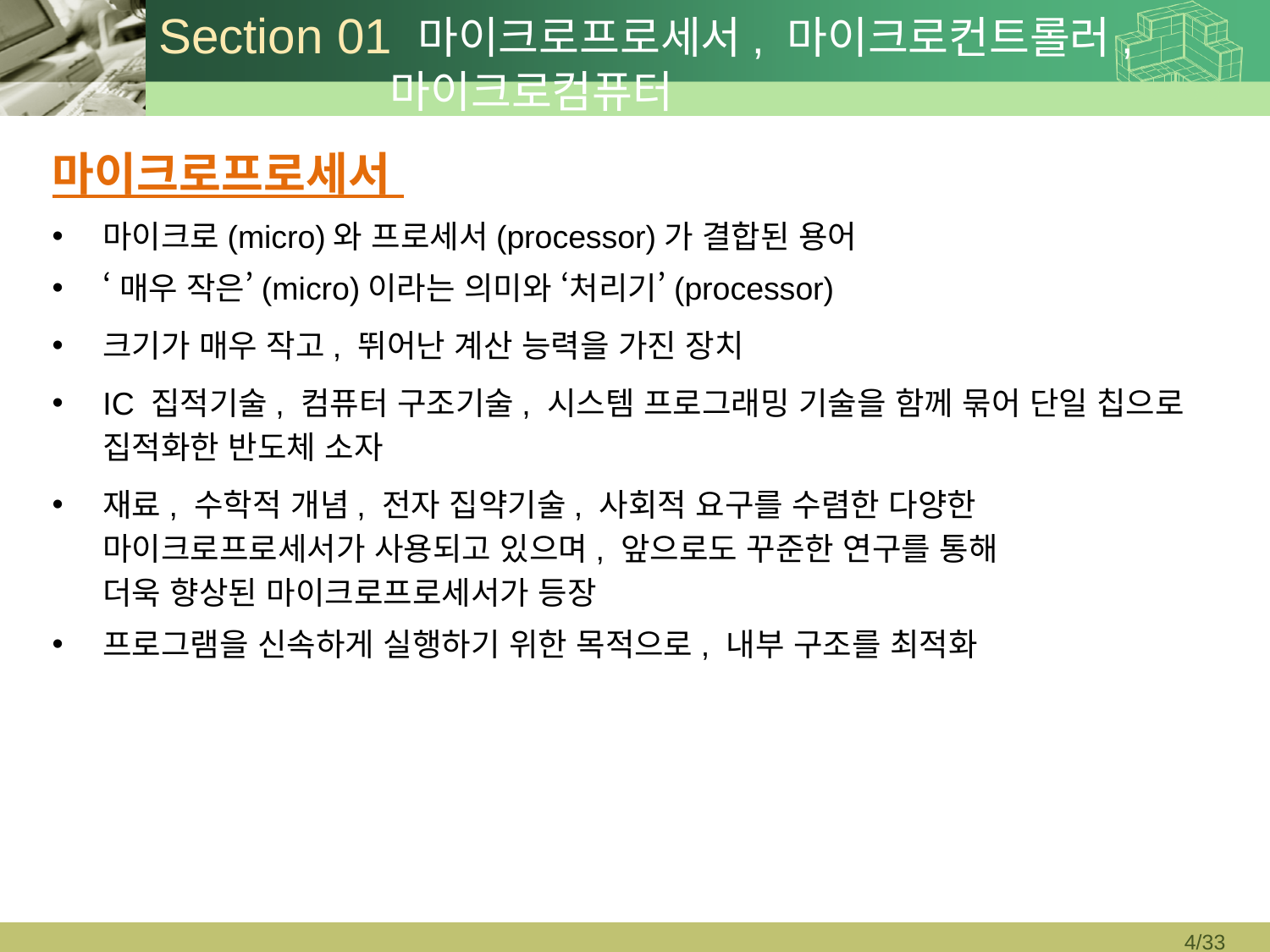

# Section 01 마이크로프로세서, 마이크로컨트롤러, 마이크로컴퓨터
마이크로프로세서
마이크로(micro)와 프로세서(processor)가 결합된 용어
‘매우 작은’(micro)이라는 의미와 ‘처리기’(processor)
크기가 매우 작고, 뛰어난 계산 능력을 가진 장치
IC 집적기술, 컴퓨터 구조기술, 시스템 프로그래밍 기술을 함께 묶어 단일 칩으로 집적화한 반도체 소자
재료, 수학적 개념, 전자 집약기술, 사회적 요구를 수렴한 다양한 마이크로프로세서가 사용되고 있으며, 앞으로도 꾸준한 연구를 통해
더욱 향상된 마이크로프로세서가 등장
프로그램을 신속하게 실행하기 위한 목적으로, 내부 구조를 최적화